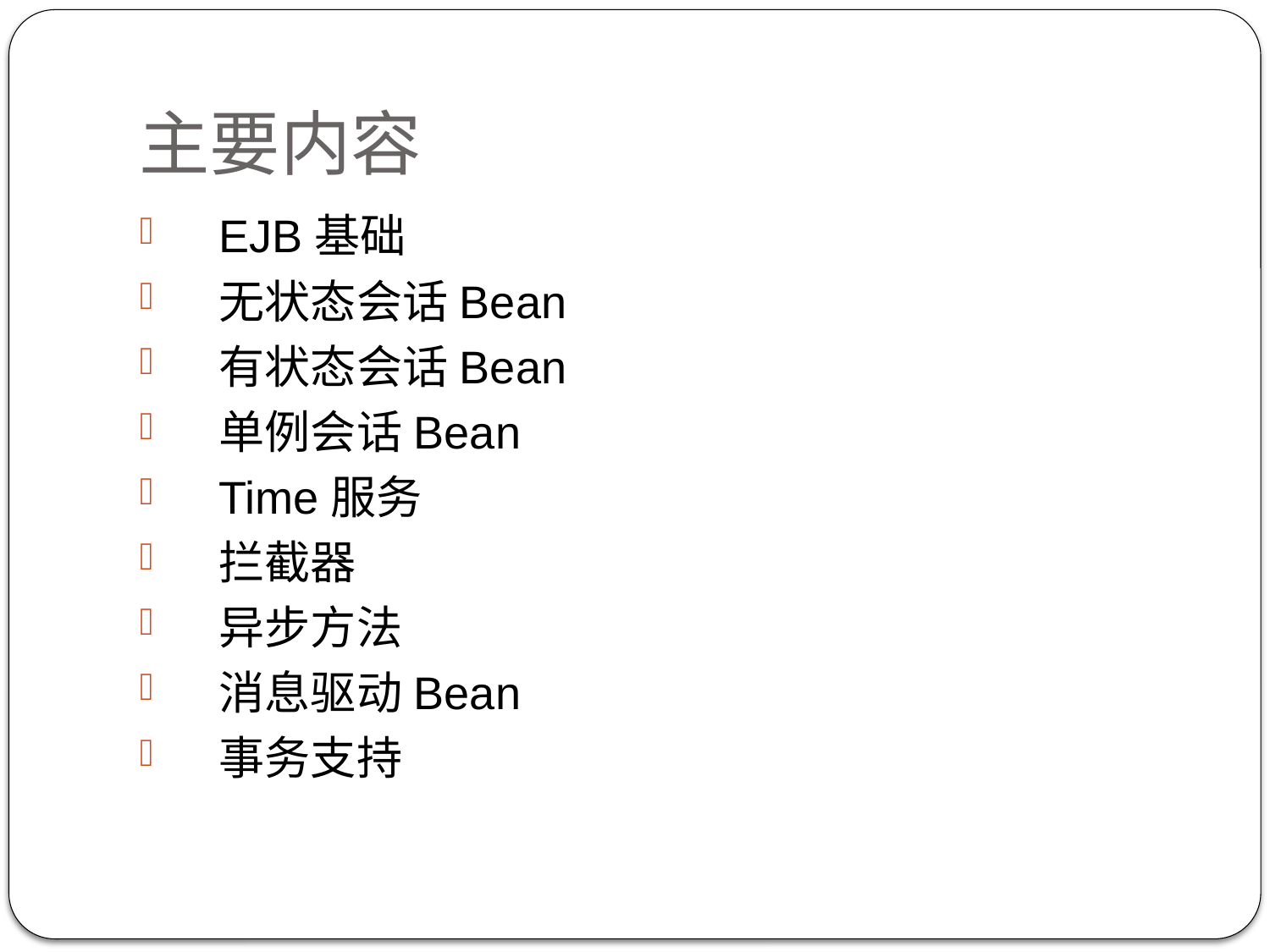

# 主要内容
EJB基础
无状态会话Bean
有状态会话Bean
单例会话Bean
Time服务
拦截器
异步方法
消息驱动Bean
事务支持